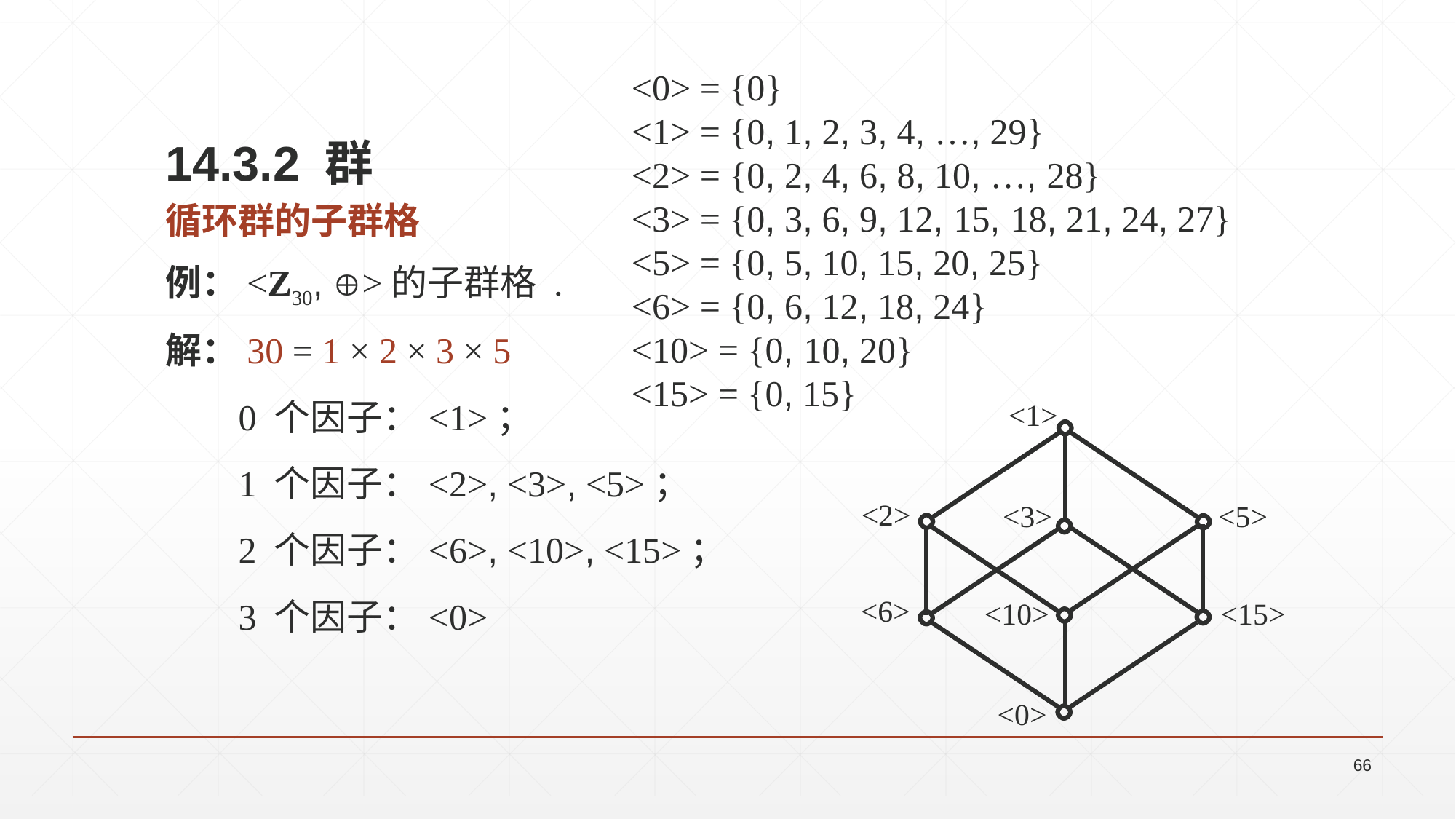

<0> = {0}
<1> = {0, 1, 2, 3, 4, …, 29}
<2> = {0, 2, 4, 6, 8, 10, …, 28}
<3> = {0, 3, 6, 9, 12, 15, 18, 21, 24, 27}
<5> = {0, 5, 10, 15, 20, 25}
<6> = {0, 6, 12, 18, 24}
<10> = {0, 10, 20}
<15> = {0, 15}
14.3.2 群
循环群的子群格
例：<Z30, ⊕>的子群格 .
解：30 = 1 × 2 × 3 × 5
        0 个因子：<1>；
	     1 个因子：<2>, <3>, <5>；
        2 个因子：<6>, <10>, <15>；
        3 个因子：<0>

<1>

<2>
<5>
<3>

<6>
<10>
<15>

<0>

66